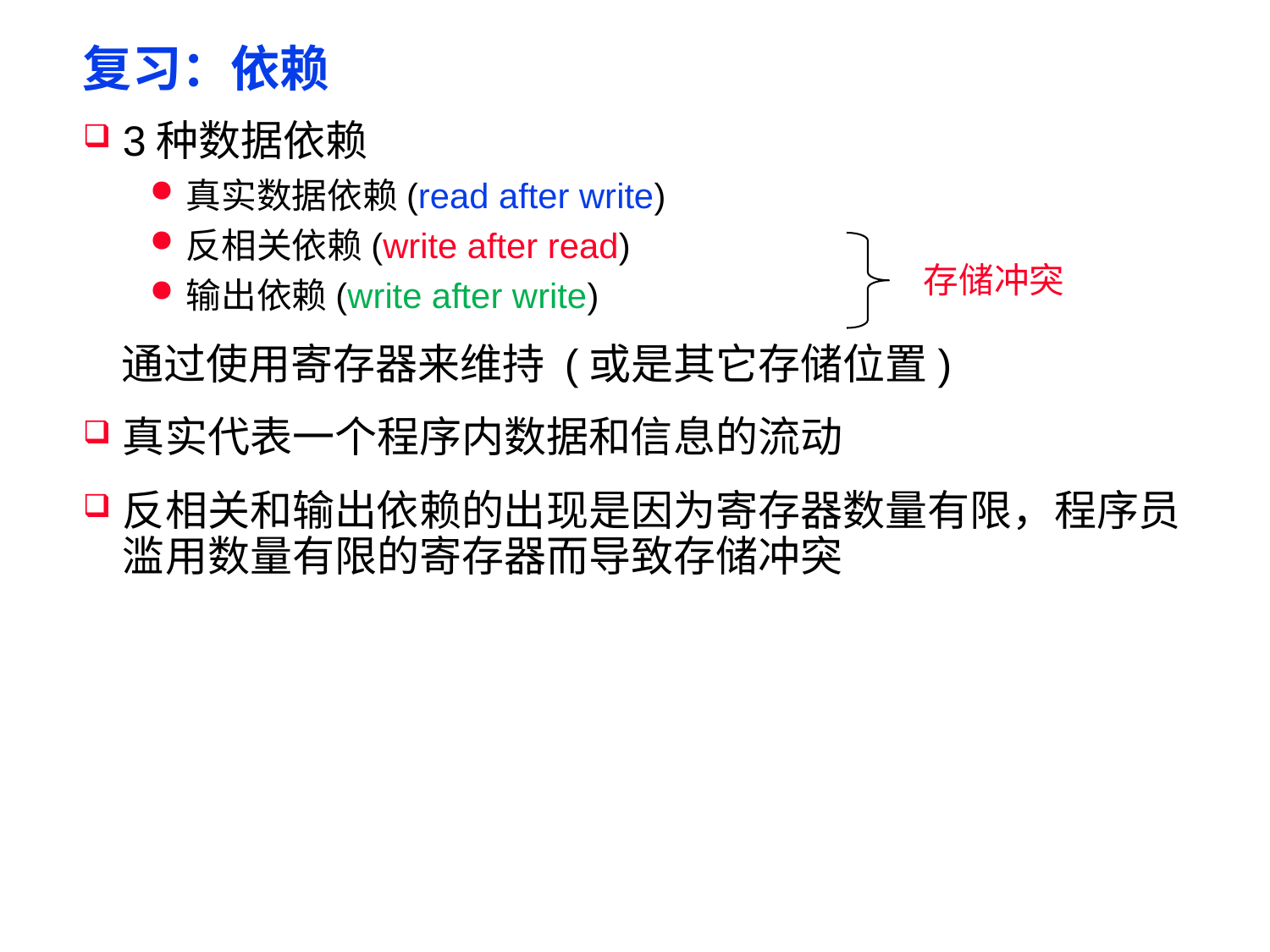

# 复习：依赖
3种数据依赖
真实数据依赖(read after write)
反相关依赖(write after read)
输出依赖(write after write)
   通过使用寄存器来维持 (或是其它存储位置)
真实代表一个程序内数据和信息的流动
反相关和输出依赖的出现是因为寄存器数量有限，程序员滥用数量有限的寄存器而导致存储冲突

存储冲突